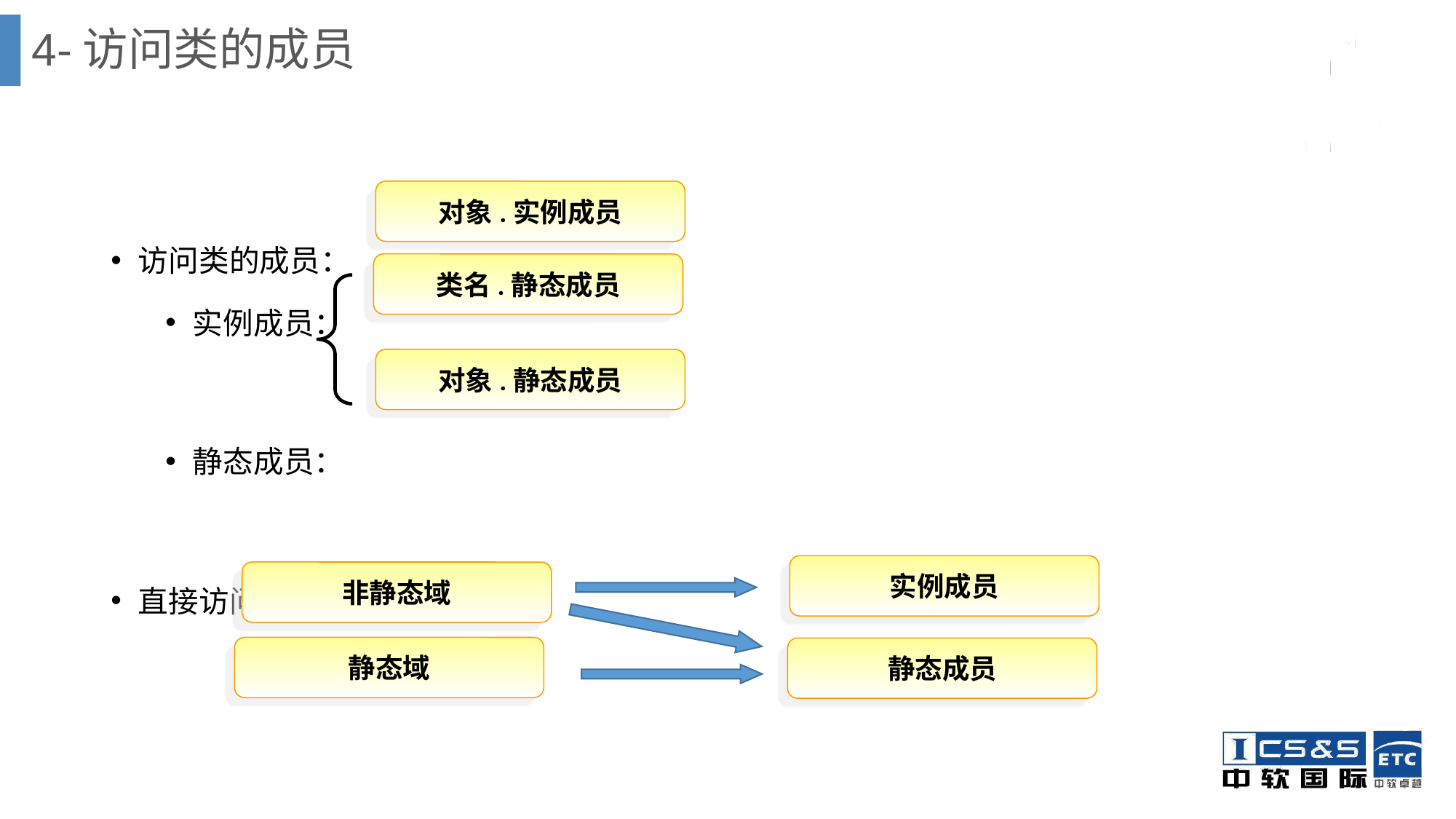

# 4-访问类的成员
访问类的成员：
实例成员：

静态成员：

直接访问本类成员的限制：
对象.实例成员
类名.静态成员

对象.静态成员
实例成员
非静态域

静态域
静态成员